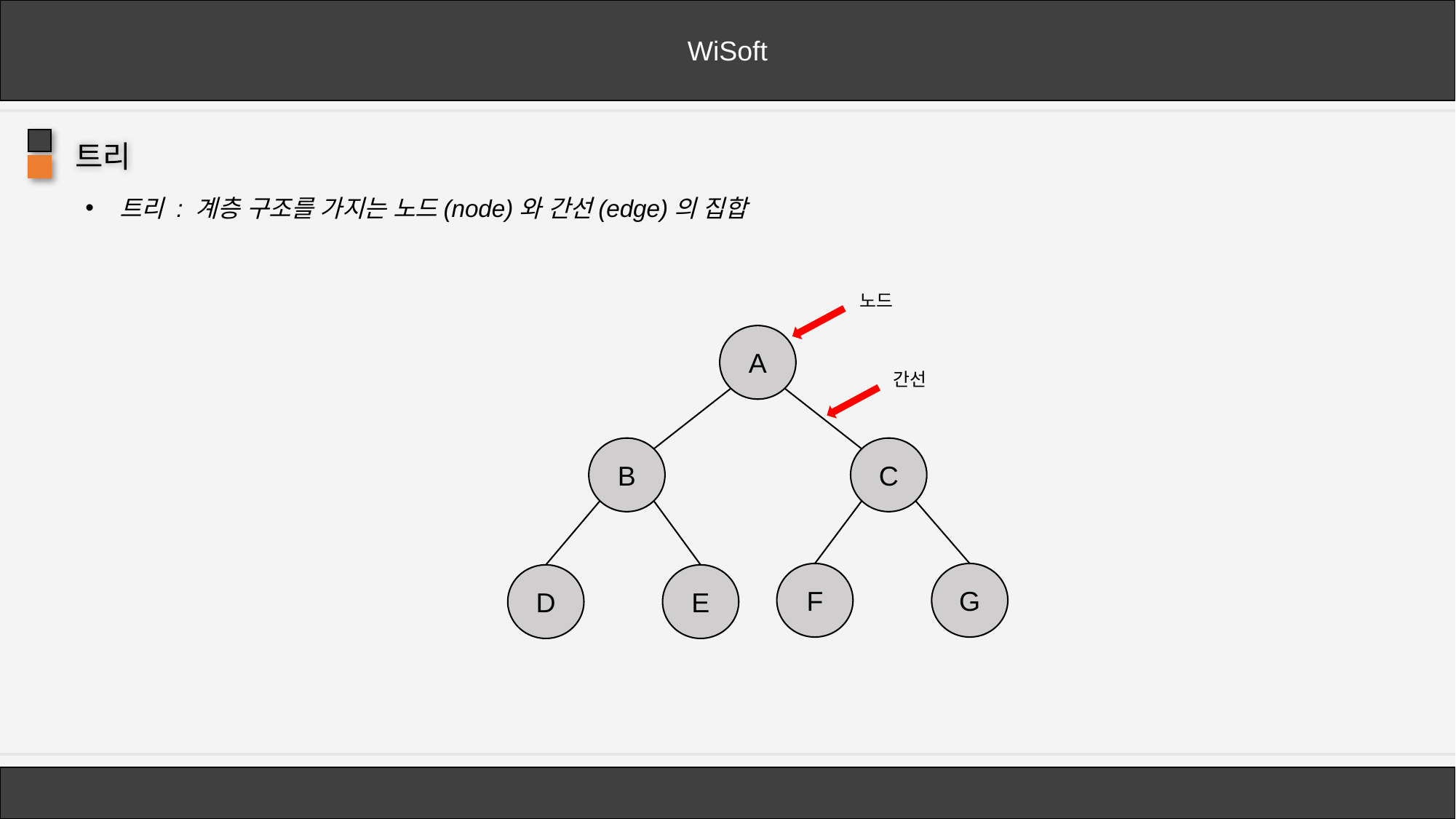

WiSoft

트리
트리 : 계층 구조를 가지는 노드(node)와 간선(edge)의 집합
노드

A
간선

C
B
G
F
D
E